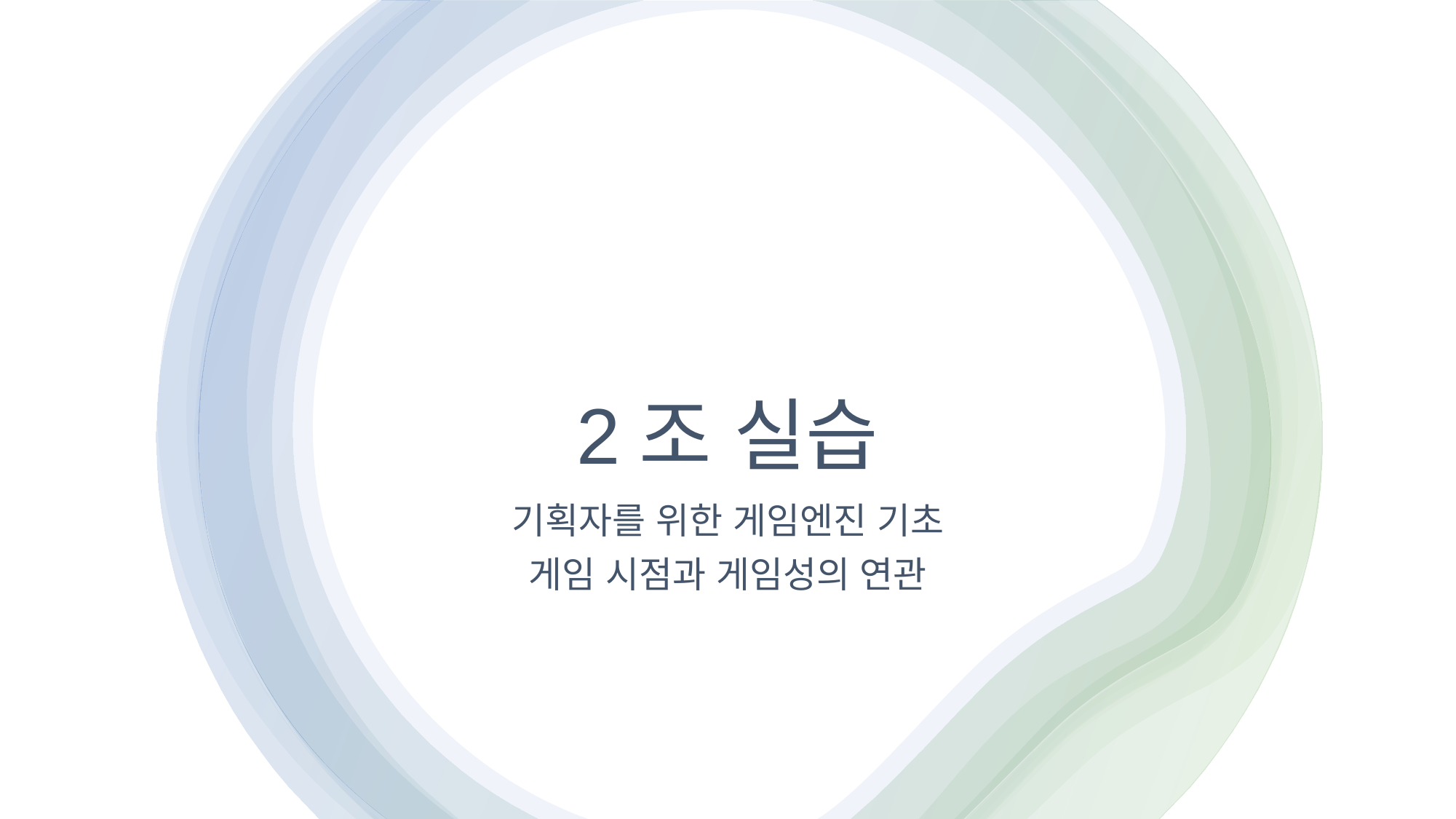

# 2조 실습
기획자를 위한 게임엔진 기초
게임 시점과 게임성의 연관